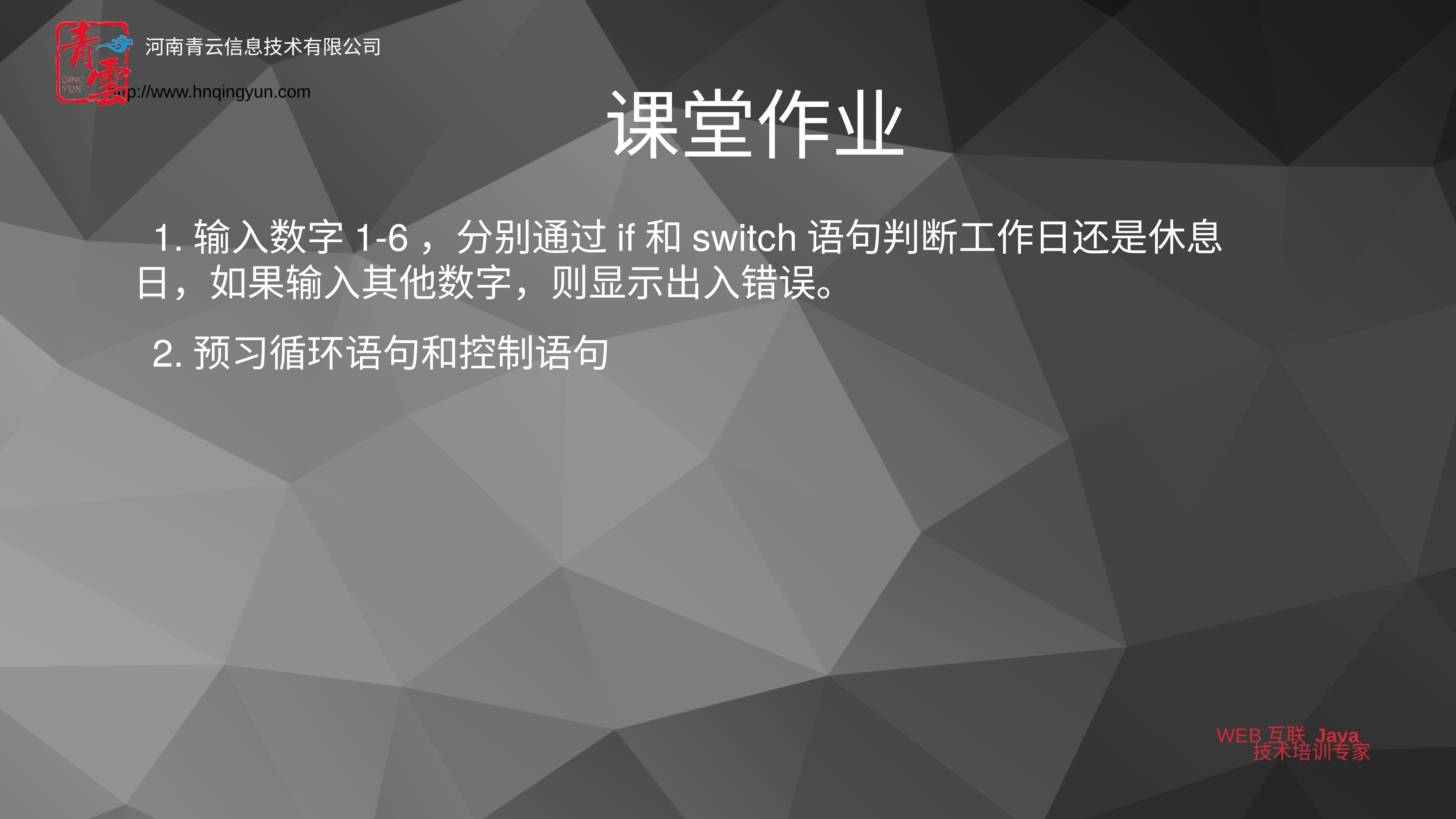

# 课堂作业
1.输入数字1-6，分别通过if和switch语句判断工作日还是休息日，如果输入其他数字，则显示出入错误。
2.预习循环语句和控制语句